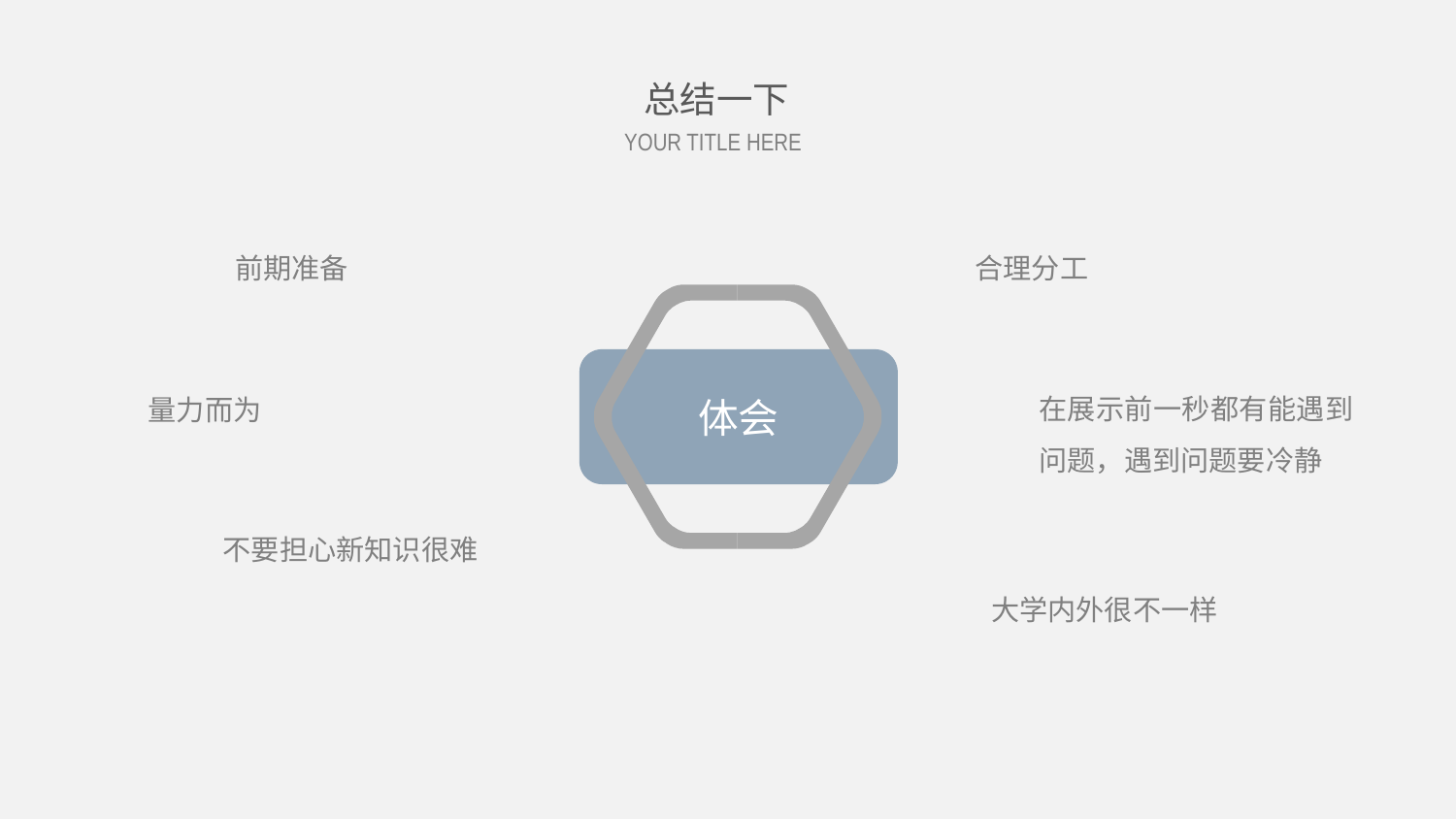

总结一下
YOUR TITLE HERE
前期准备
合理分工

体会
在展示前一秒都有能遇到问题，遇到问题要冷静
量力而为
不要担心新知识很难
大学内外很不一样